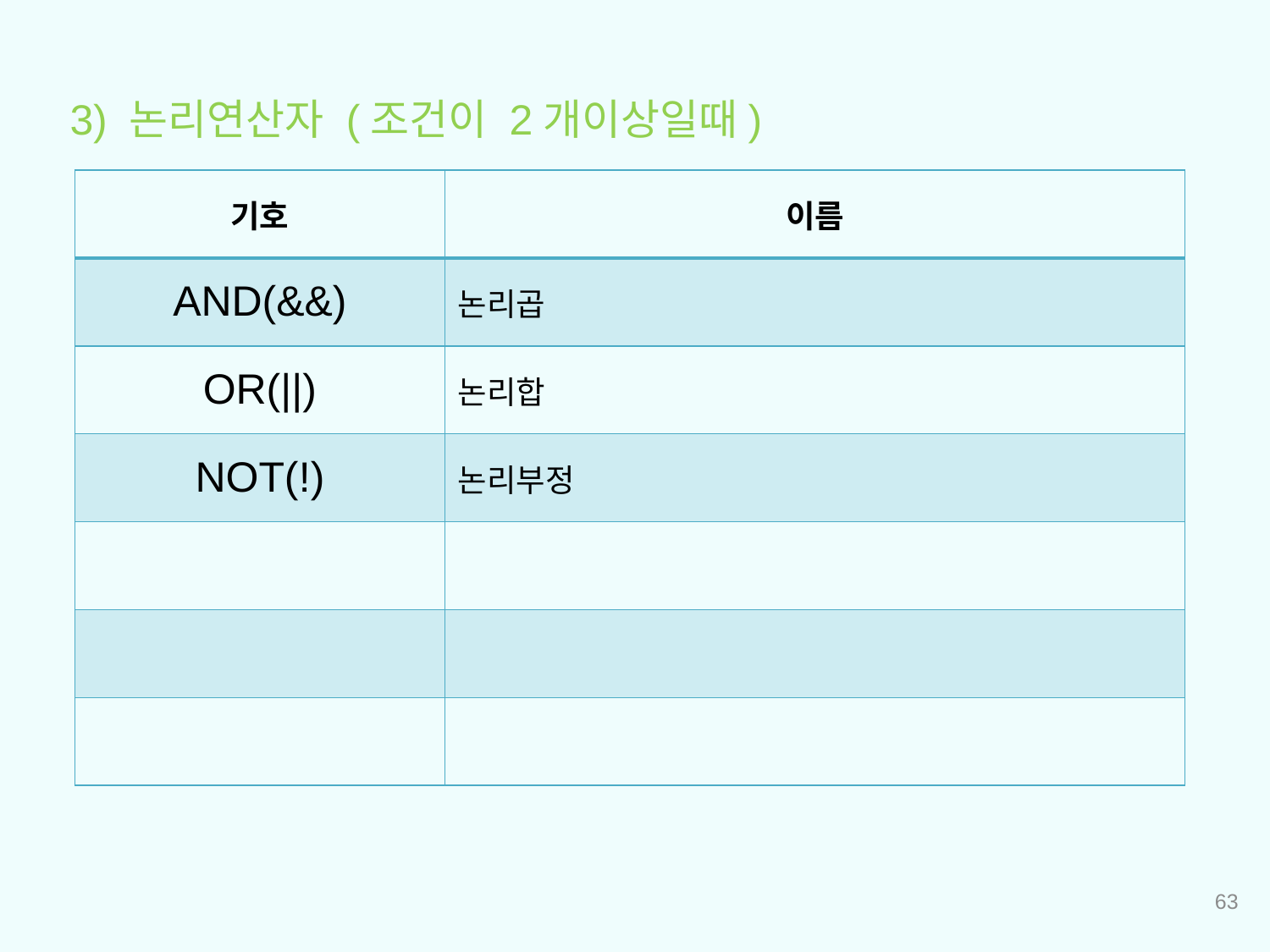

3) 논리연산자 (조건이 2개이상일때)
| 기호 | 이름 |
| --- | --- |
| AND(&&) | 논리곱 |
| OR(||) | 논리합 |
| NOT(!) | 논리부정 |
|  |  |
|  |  |
|  |  |
63